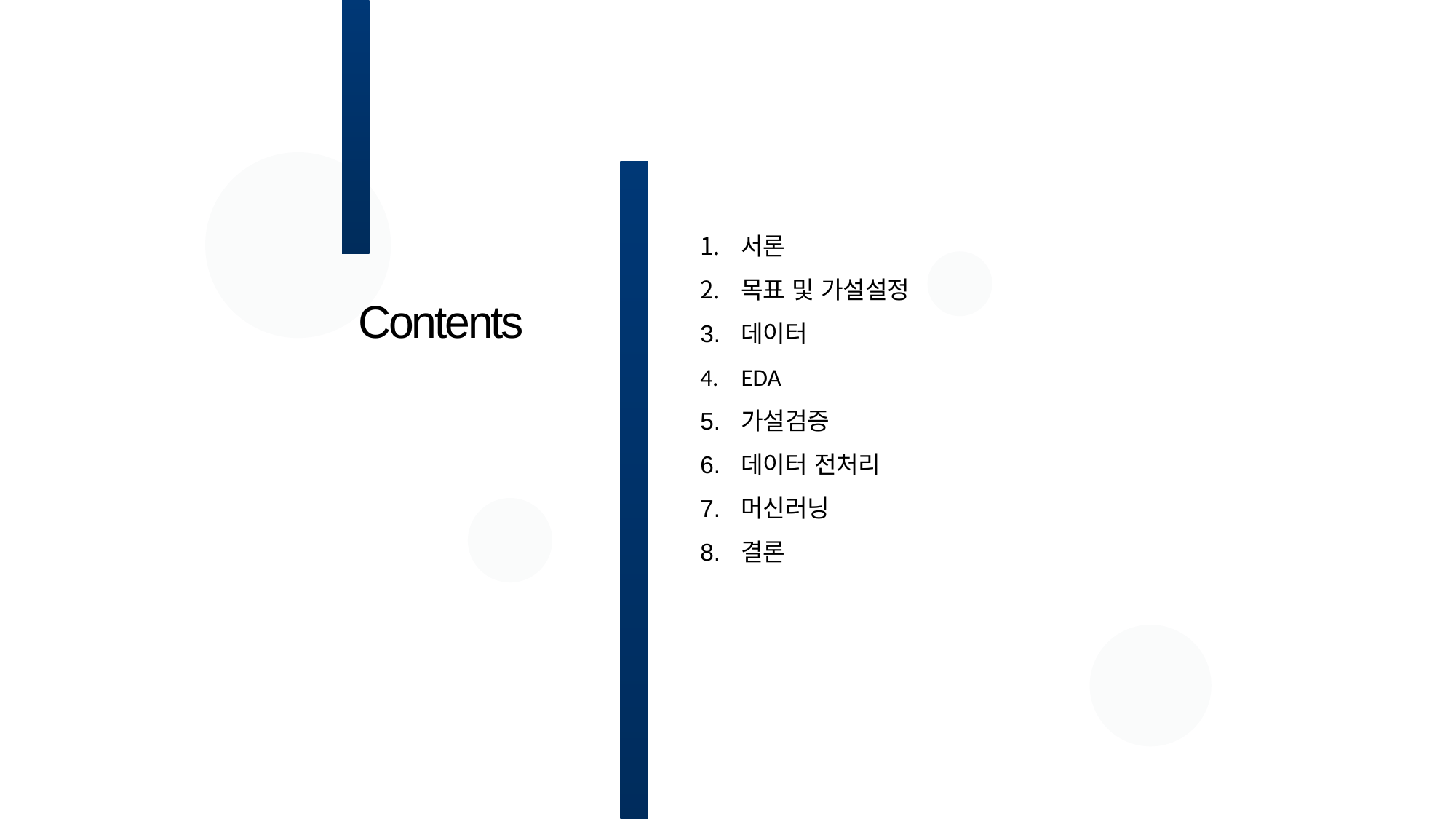

서론
목표 및 가설설정
데이터
EDA
가설검증
데이터 전처리
머신러닝
결론

Contents